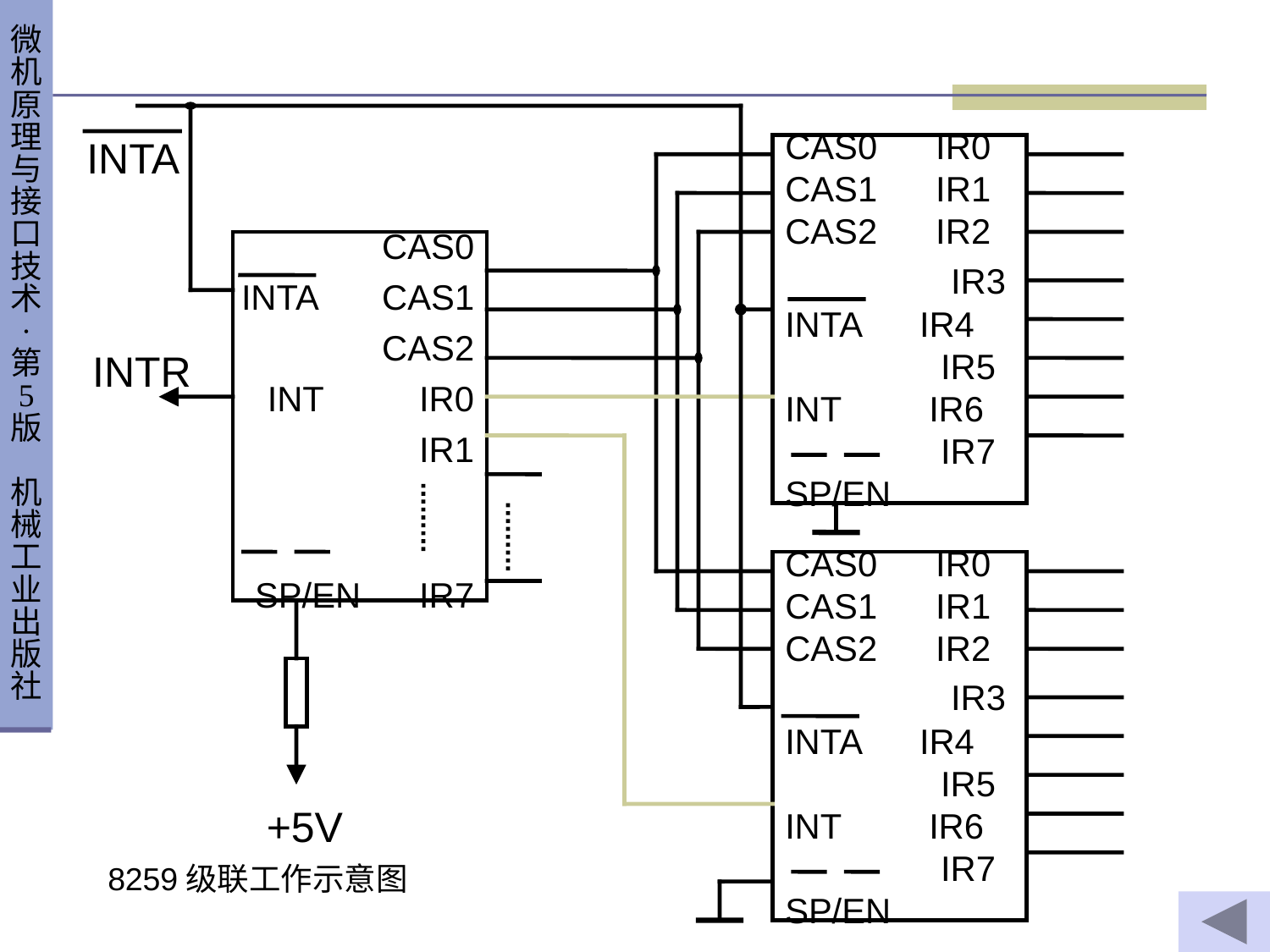

INTA

CAS0      IR0
CAS1      IR1
CAS2      IR2
              IR3
INTA      IR4
                IR5
INT         IR6
                IR7
SP/EN

  CAS0
INTA      CAS1
  CAS2
INT        IR0
  IR1

SP/EN      IR7

INTR

CAS0      IR0
CAS1      IR1
CAS2      IR2
              IR3
INTA      IR4
                IR5
INT         IR6
                IR7
SP/EN

+5V

8259级联工作示意图